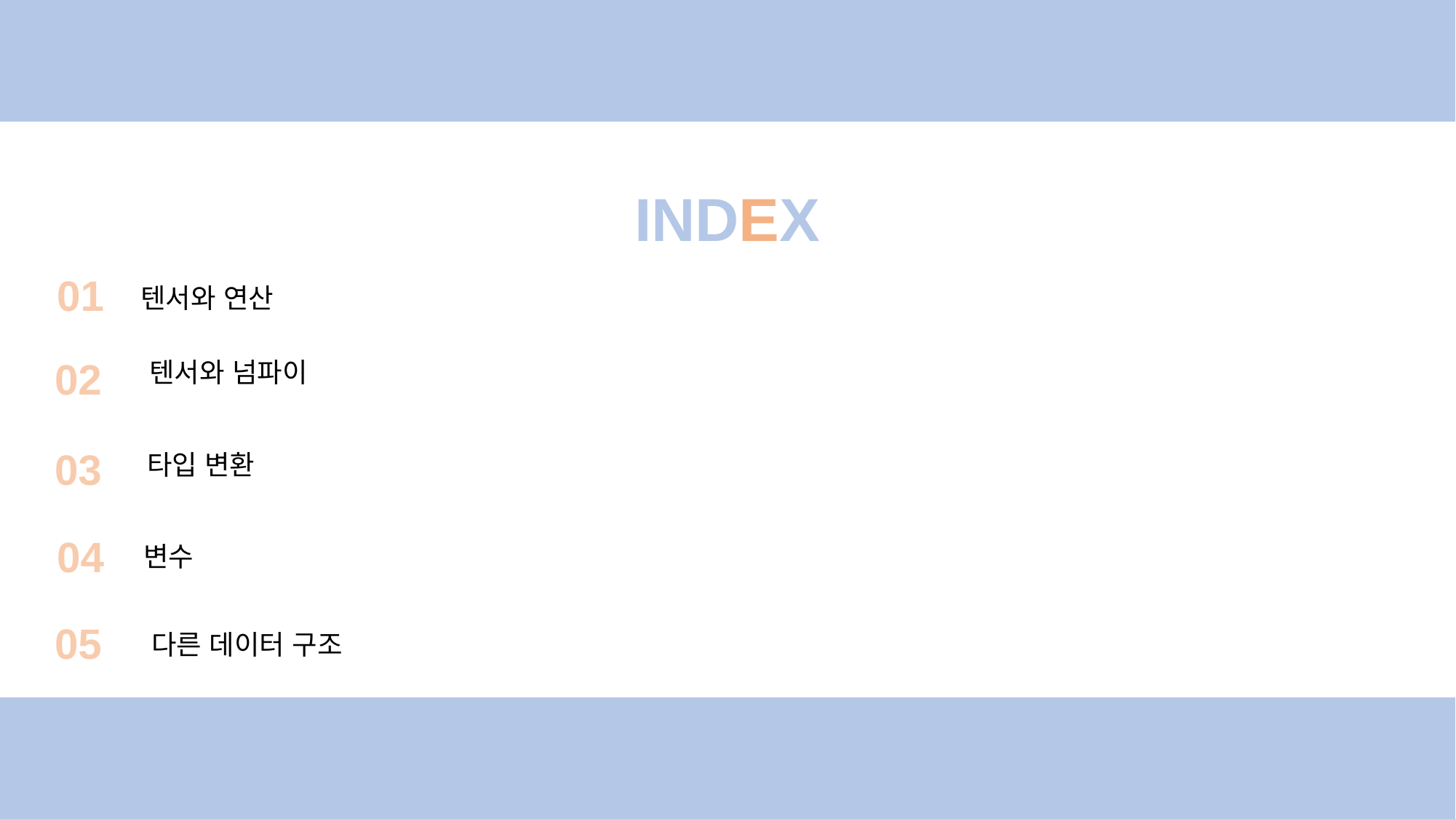

INDEX
01
텐서와 연산
02
텐서와 넘파이
03
타입 변환
04
변수
05
다른 데이터 구조